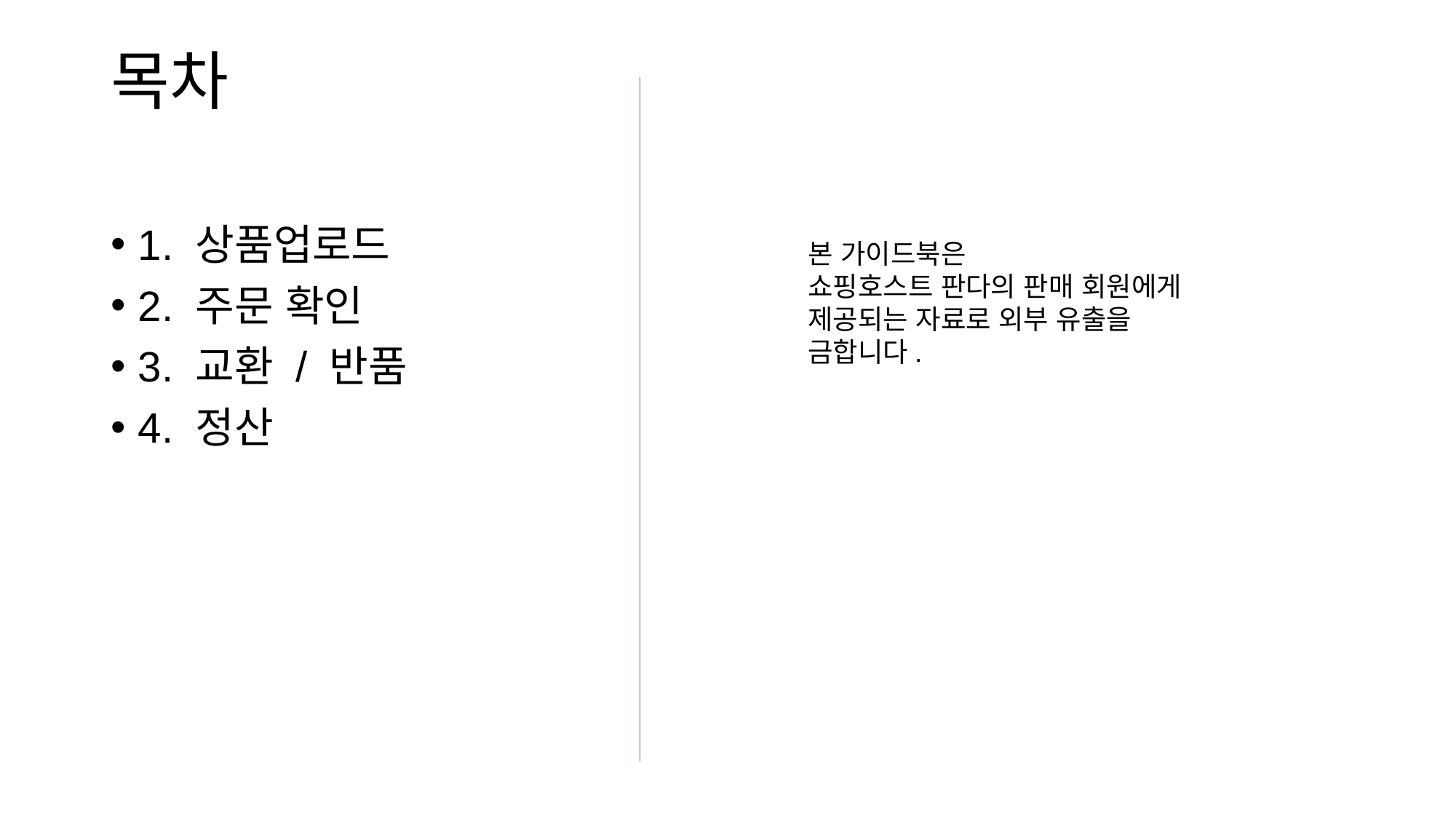

# 목차
1. 상품업로드
2. 주문 확인
3. 교환 / 반품
4. 정산
본 가이드북은
쇼핑호스트 판다의 판매 회원에게 제공되는 자료로 외부 유출을
금합니다.